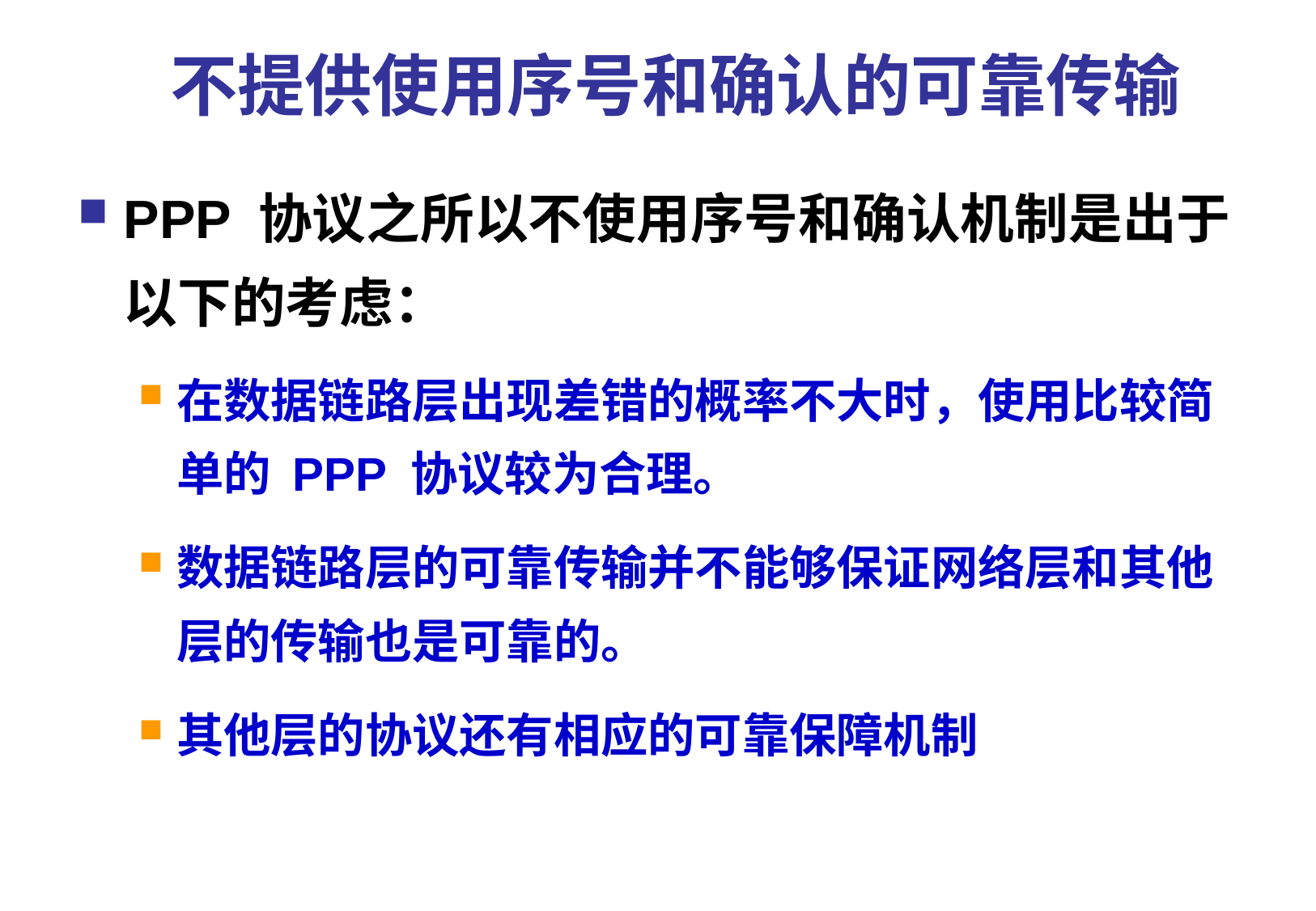

# 不提供使用序号和确认的可靠传输
PPP 协议之所以不使用序号和确认机制是出于以下的考虑：
在数据链路层出现差错的概率不大时，使用比较简单的 PPP 协议较为合理。
数据链路层的可靠传输并不能够保证网络层和其他层的传输也是可靠的。
其他层的协议还有相应的可靠保障机制